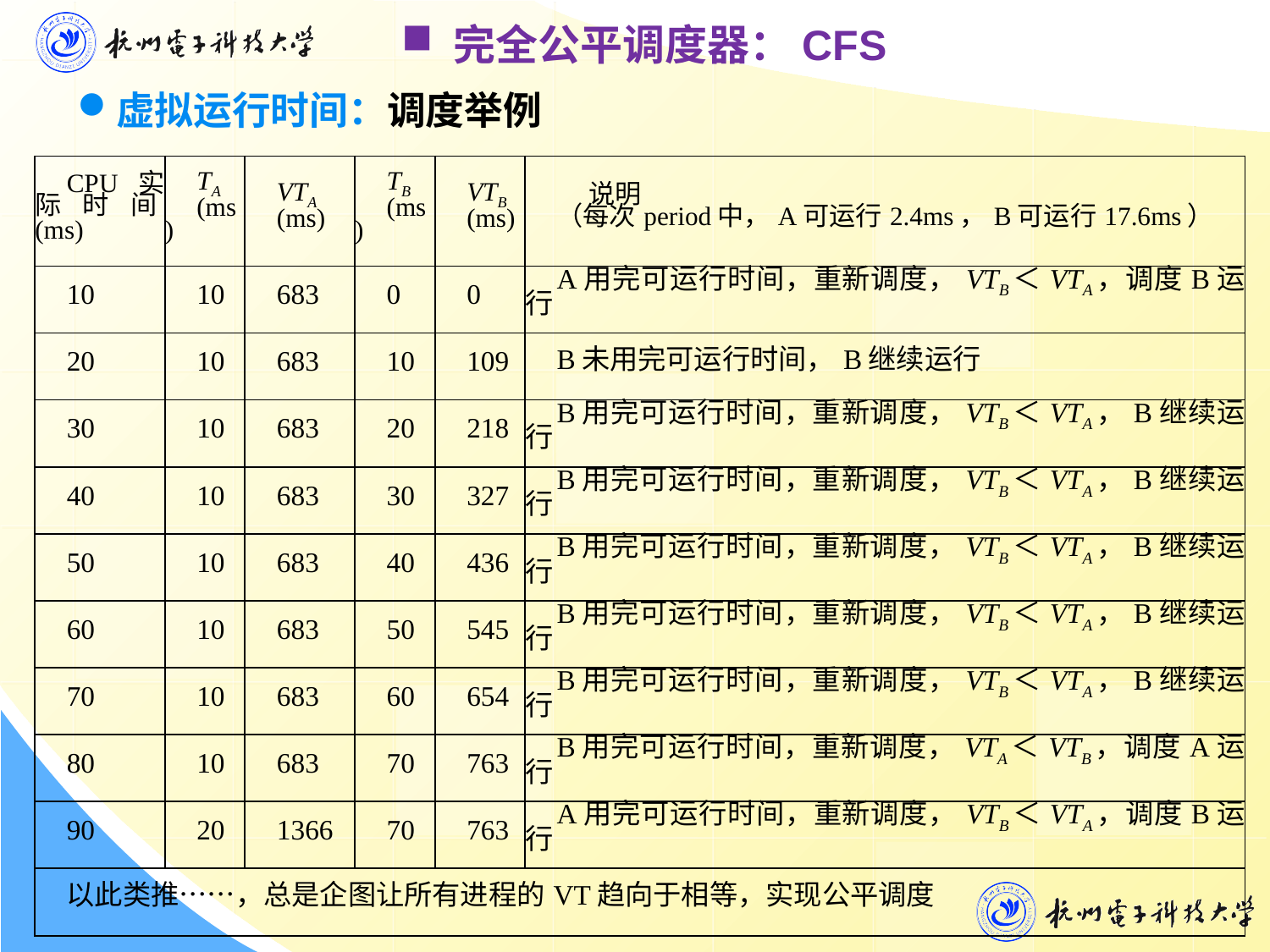

完全公平调度器：CFS
虚拟运行时间：调度举例
| CPU实际时间(ms) | TA (ms) | VTA (ms) | TB (ms) | VTB (ms) | 说明 （每次period中，A可运行2.4ms，B可运行17.6ms） |
| --- | --- | --- | --- | --- | --- |
| 10 | 10 | 683 | 0 | 0 | A用完可运行时间，重新调度，VTB＜VTA，调度B运行 |
| 20 | 10 | 683 | 10 | 109 | B未用完可运行时间，B继续运行 |
| 30 | 10 | 683 | 20 | 218 | B用完可运行时间，重新调度，VTB＜VTA，B继续运行 |
| 40 | 10 | 683 | 30 | 327 | B用完可运行时间，重新调度，VTB＜VTA，B继续运行 |
| 50 | 10 | 683 | 40 | 436 | B用完可运行时间，重新调度，VTB＜VTA，B继续运行 |
| 60 | 10 | 683 | 50 | 545 | B用完可运行时间，重新调度，VTB＜VTA，B继续运行 |
| 70 | 10 | 683 | 60 | 654 | B用完可运行时间，重新调度，VTB＜VTA，B继续运行 |
| 80 | 10 | 683 | 70 | 763 | B用完可运行时间，重新调度，VTA＜VTB，调度A运行 |
| 90 | 20 | 1366 | 70 | 763 | A用完可运行时间，重新调度，VTB＜VTA，调度B运行 |
| 以此类推……，总是企图让所有进程的VT趋向于相等，实现公平调度 |  |  |  |  |  |